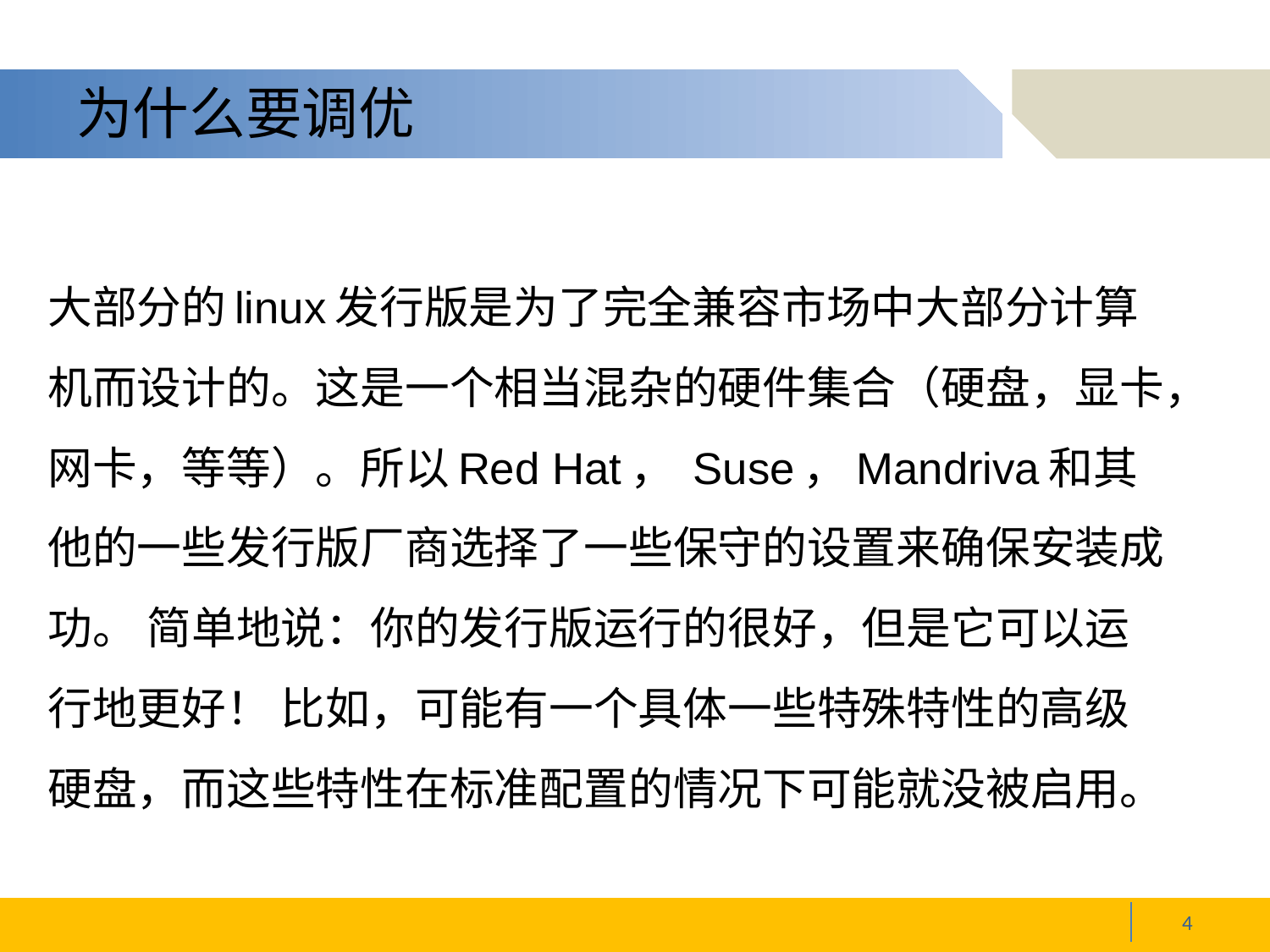

# 为什么要调优
大部分的linux发行版是为了完全兼容市场中大部分计算机而设计的。这是一个相当混杂的硬件集合（硬盘，显卡，网卡，等等）。所以Red Hat， Suse，Mandriva和其他的一些发行版厂商选择了一些保守的设置来确保安装成功。 简单地说：你的发行版运行的很好，但是它可以运行地更好！ 比如，可能有一个具体一些特殊特性的高级硬盘，而这些特性在标准配置的情况下可能就没被启用。

4